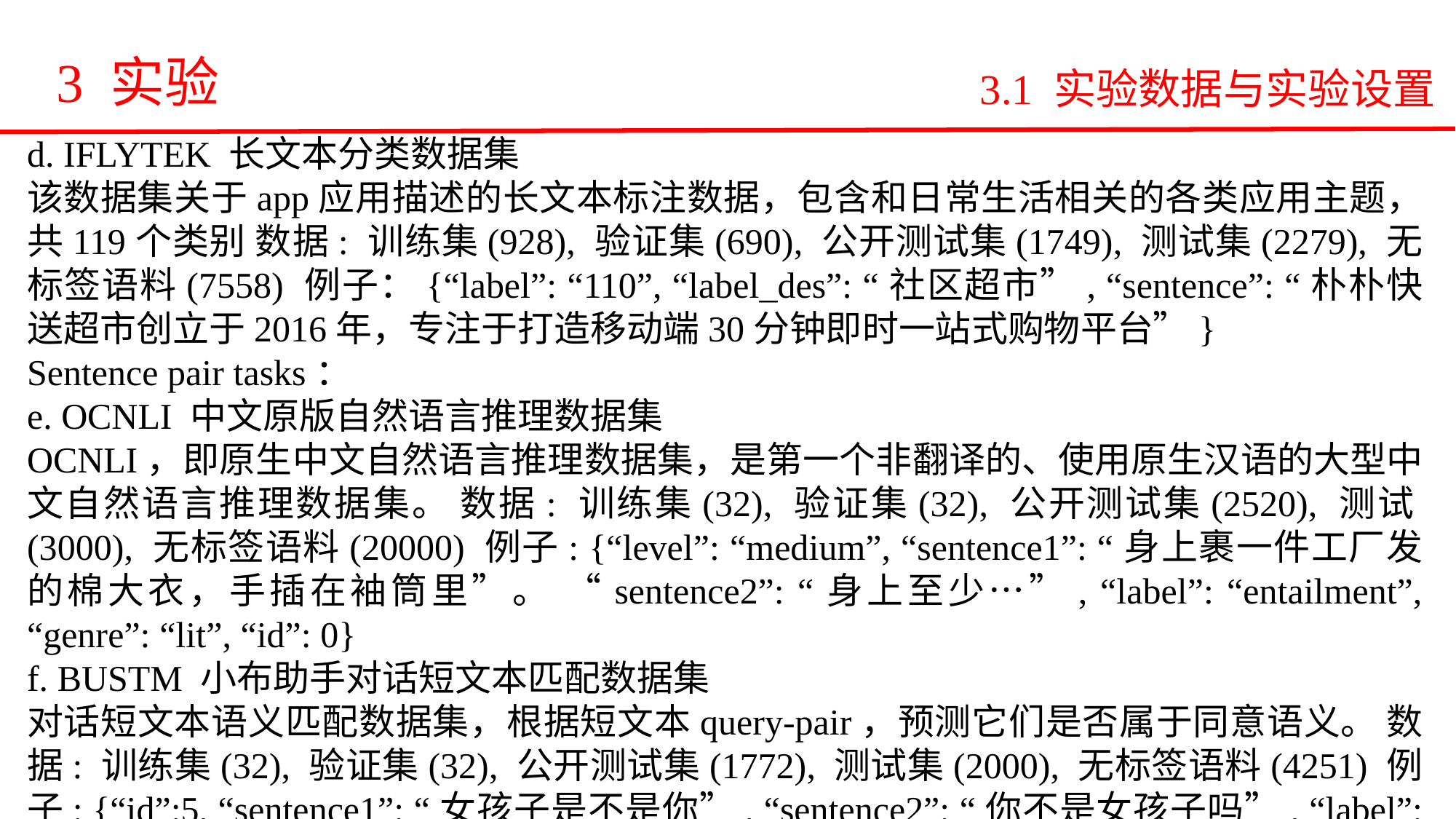

3 实验
3.1 实验数据与实验设置
d. IFLYTEK 长文本分类数据集
该数据集关于app应用描述的长文本标注数据，包含和日常生活相关的各类应用主题，共119个类别 数据: 训练集(928), 验证集(690), 公开测试集(1749), 测试集(2279), 无标签语料(7558) 例子：{“label”: “110”, “label_des”: “社区超市”, “sentence”: “朴朴快送超市创立于2016年，专注于打造移动端30分钟即时一站式购物平台”}
Sentence pair tasks：
e. OCNLI 中文原版自然语言推理数据集
OCNLI，即原生中文自然语言推理数据集，是第一个非翻译的、使用原生汉语的大型中文自然语言推理数据集。 数据: 训练集(32), 验证集(32), 公开测试集(2520), 测试(3000), 无标签语料(20000) 例子: {“level”: “medium”, “sentence1”: “身上裹一件工厂发的棉大衣，手插在袖筒里”。 “sentence2”: “身上至少…”, “label”: “entailment”, “genre”: “lit”, “id”: 0}
f. BUSTM 小布助手对话短文本匹配数据集
对话短文本语义匹配数据集，根据短文本query-pair，预测它们是否属于同意语义。 数据: 训练集(32), 验证集(32), 公开测试集(1772), 测试集(2000), 无标签语料(4251) 例子: {“id”:5, “sentence1”: “女孩子是不是你”, “sentence2”: “你不是女孩子吗”, “label”: “1”}